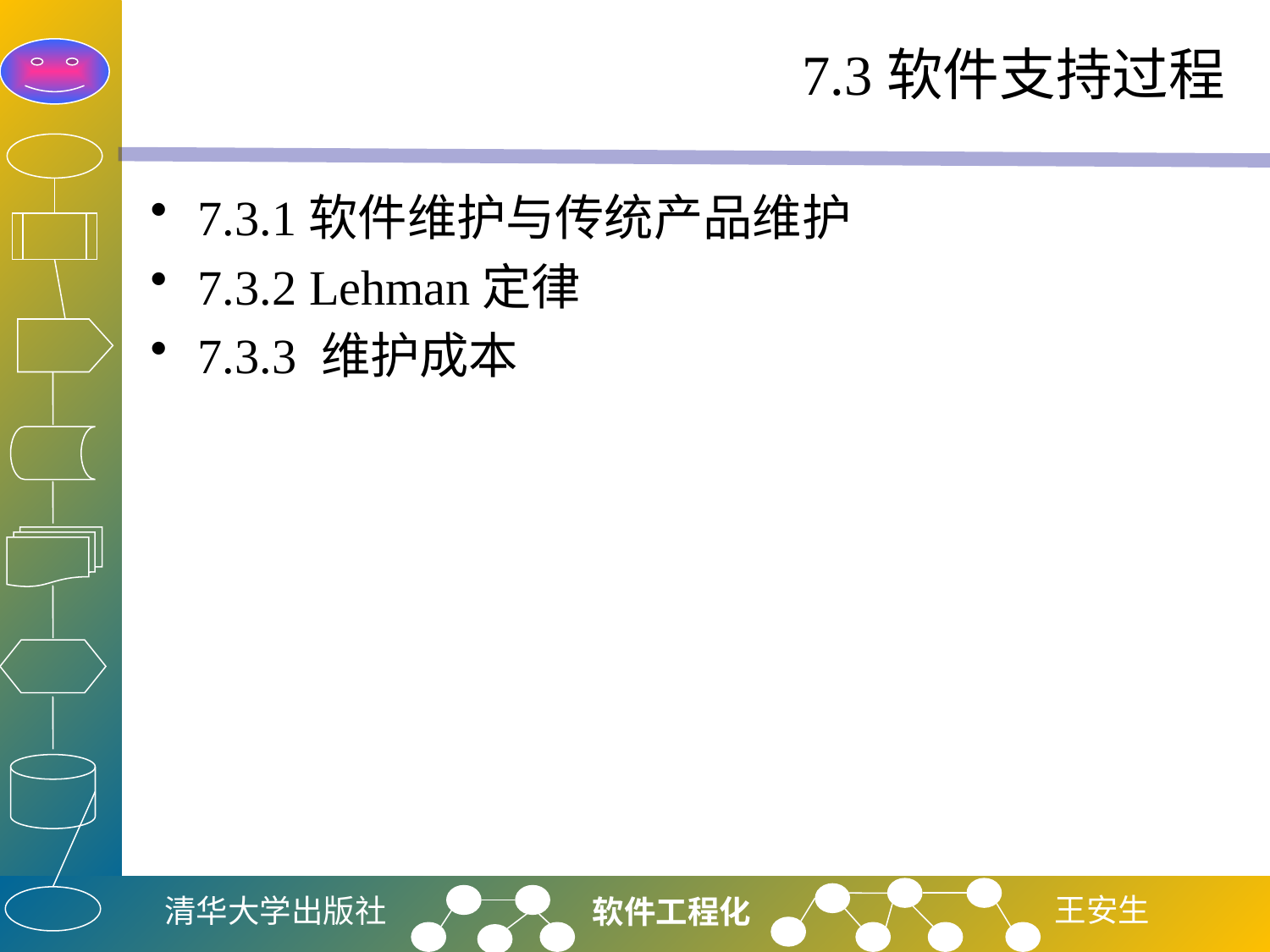

# 7.3软件支持过程
7.3.1软件维护与传统产品维护
7.3.2 Lehman定律
7.3.3 维护成本